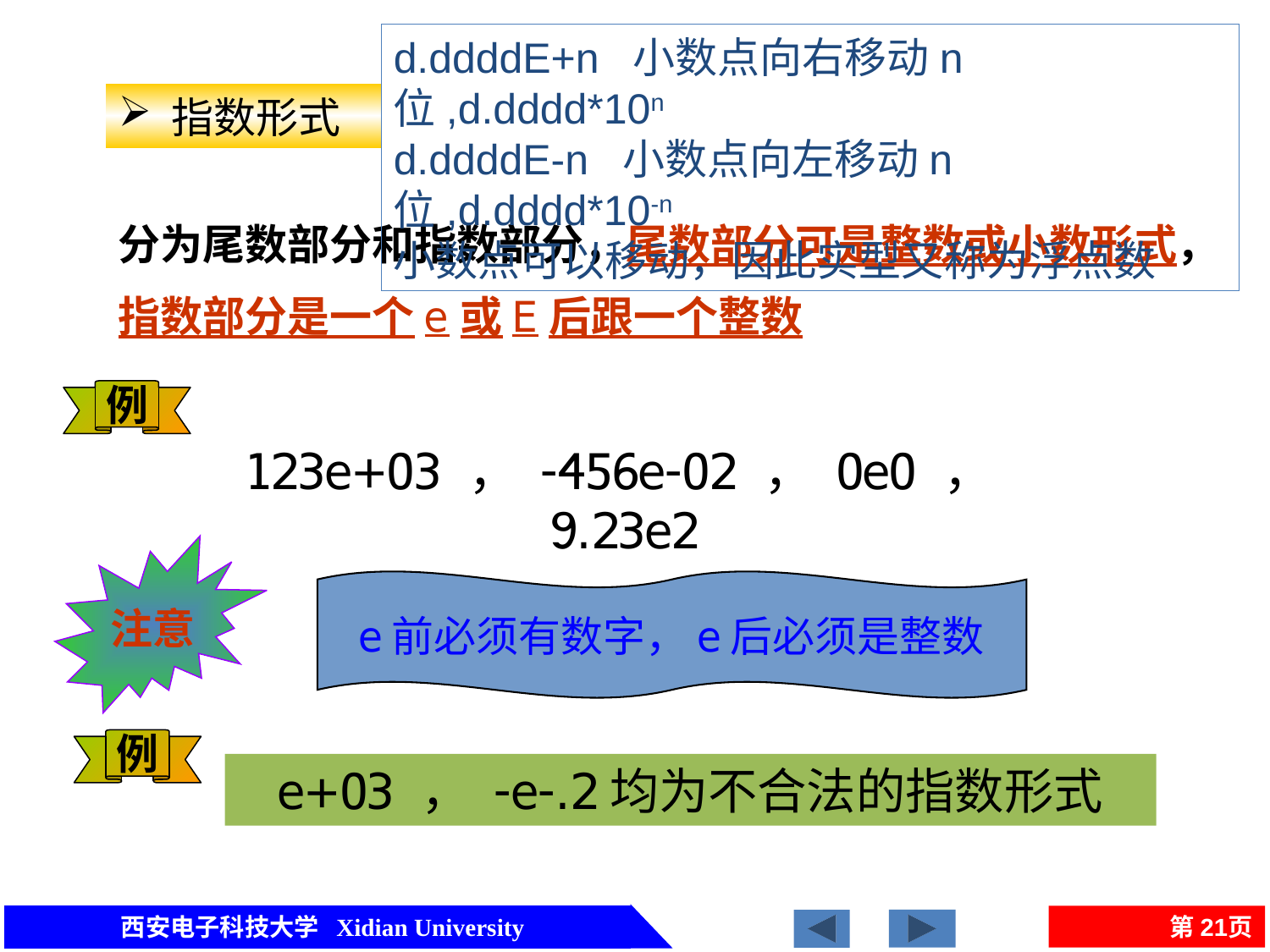

d.ddddE+n  小数点向右移动n位,d.dddd*10n
d.ddddE-n  小数点向左移动n位,d.dddd*10-n
小数点可以移动，因此实型又称为浮点数
 指数形式
分为尾数部分和指数部分，尾数部分可是整数或小数形式，
指数部分是一个e或E后跟一个整数
例
123e+03 ， -456e-02 ， 0e0 ，  9.23e2
注意
e前必须有数字，e后必须是整数
例
e+03 ， -e-.2均为不合法的指数形式